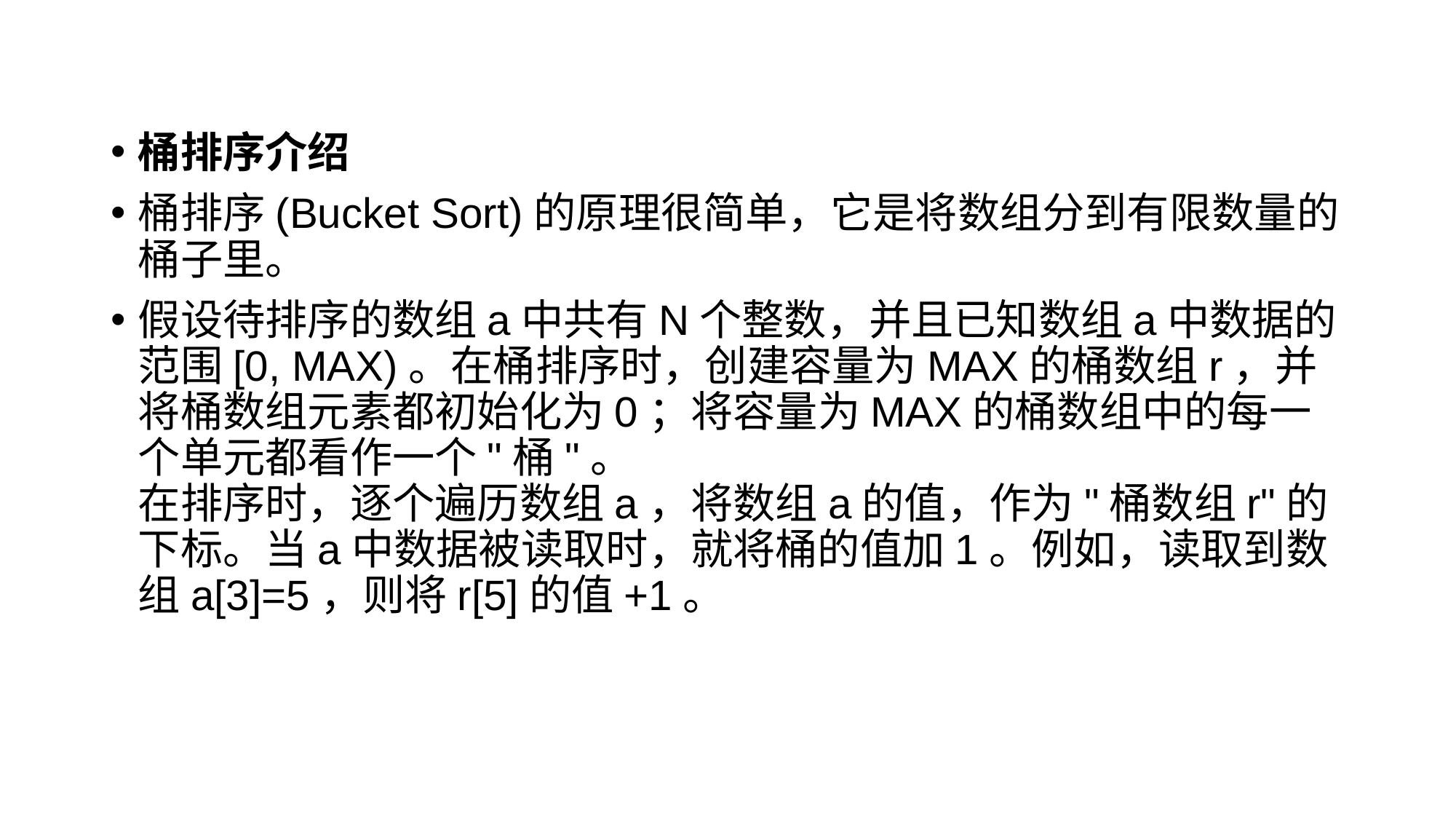

桶排序介绍
桶排序(Bucket Sort)的原理很简单，它是将数组分到有限数量的桶子里。
假设待排序的数组a中共有N个整数，并且已知数组a中数据的范围[0, MAX)。在桶排序时，创建容量为MAX的桶数组r，并将桶数组元素都初始化为0；将容量为MAX的桶数组中的每一个单元都看作一个"桶"。
在排序时，逐个遍历数组a，将数组a的值，作为"桶数组r"的下标。当a中数据被读取时，就将桶的值加1。例如，读取到数组a[3]=5，则将r[5]的值+1。